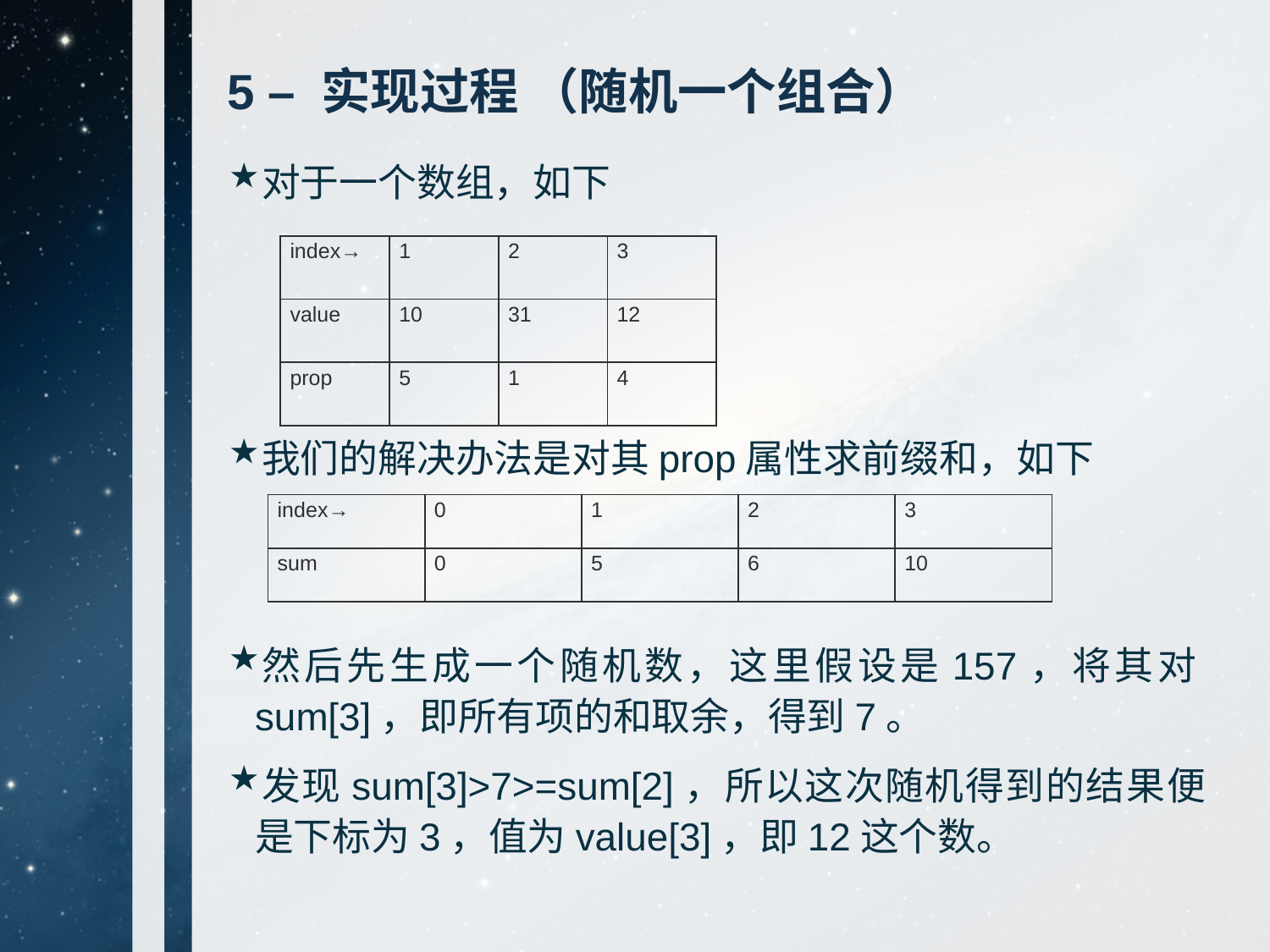

# 5 – 实现过程 （随机一个组合）
对于一个数组，如下

我们的解决办法是对其prop属性求前缀和，如下

然后先生成一个随机数，这里假设是157，将其对sum[3]，即所有项的和取余，得到7。
发现sum[3]>7>=sum[2]，所以这次随机得到的结果便是下标为3，值为value[3]，即12这个数。
| index→ | 1 | 2 | 3 |
| --- | --- | --- | --- |
| value | 10 | 31 | 12 |
| prop | 5 | 1 | 4 |
| index→ | 0 | 1 | 2 | 3 |
| --- | --- | --- | --- | --- |
| sum | 0 | 5 | 6 | 10 |